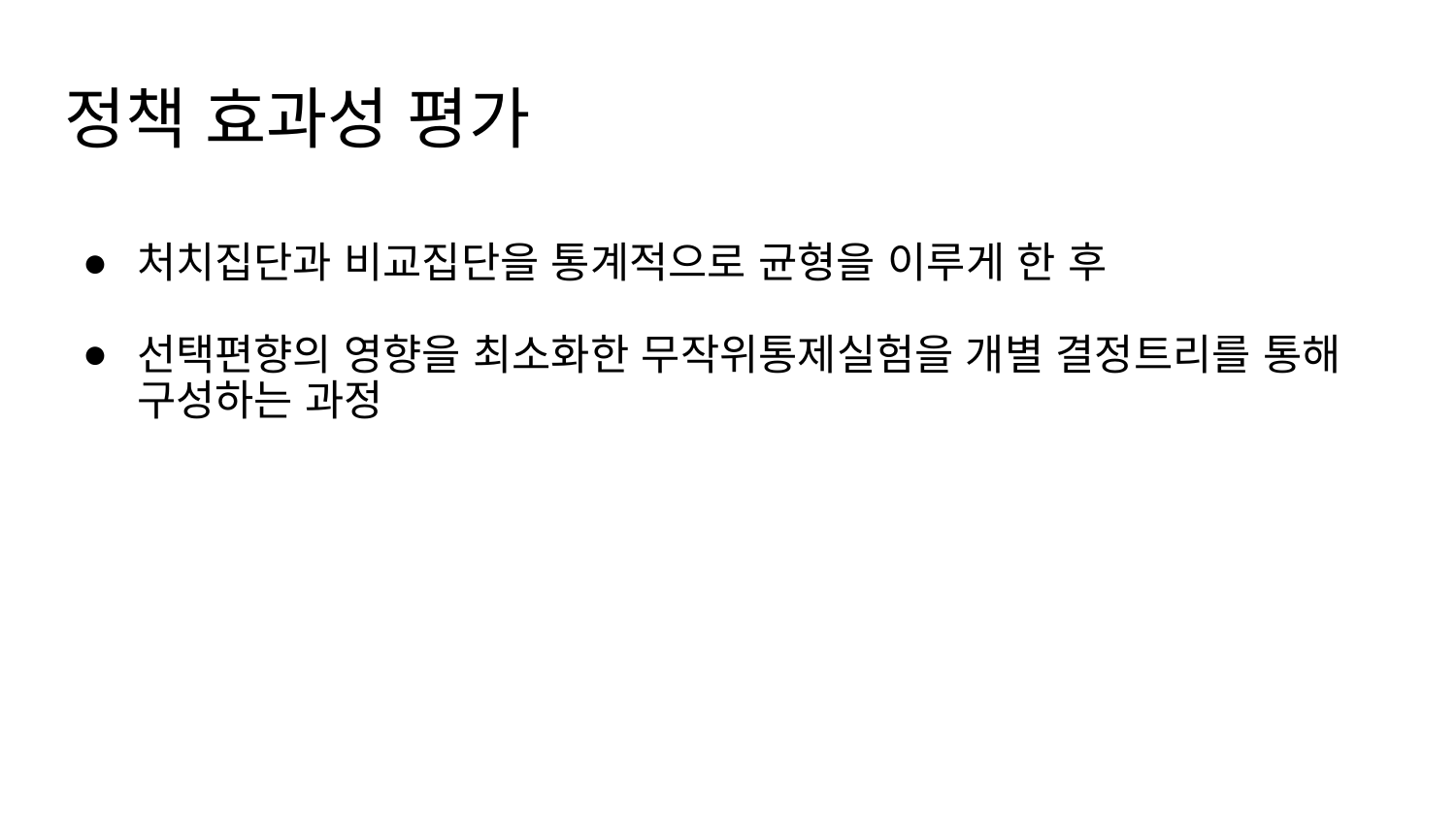

# 정책 효과성 평가

처치집단과 비교집단을 통계적으로 균형을 이루게 한 후

선택편향의 영향을 최소화한 무작위통제실험을 개별 결정트리를 통해 구성하는 과정